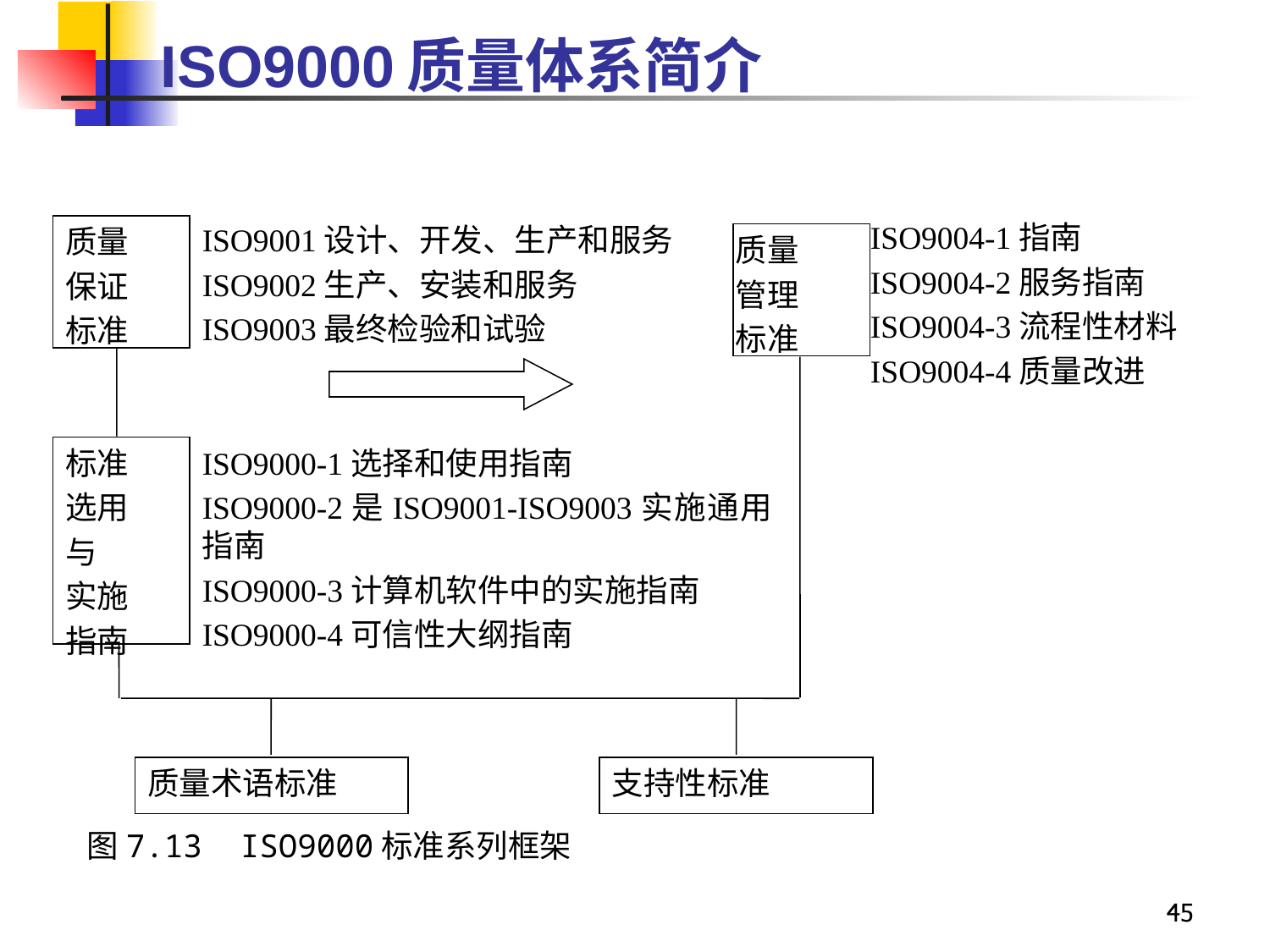

# ISO9000质量体系简介
ISO9004-1指南
ISO9004-2服务指南
ISO9004-3流程性材料
ISO9004-4质量改进
ISO9001设计、开发、生产和服务
ISO9002生产、安装和服务
ISO9003最终检验和试验
质量
保证
标准
质量
管理
标准

标准
选用
与
实施
指南
ISO9000-1选择和使用指南
ISO9000-2是ISO9001-ISO9003实施通用指南
ISO9000-3计算机软件中的实施指南
ISO9000-4可信性大纲指南

质量术语标准
支持性标准
图7.13  ISO9000标准系列框架
45